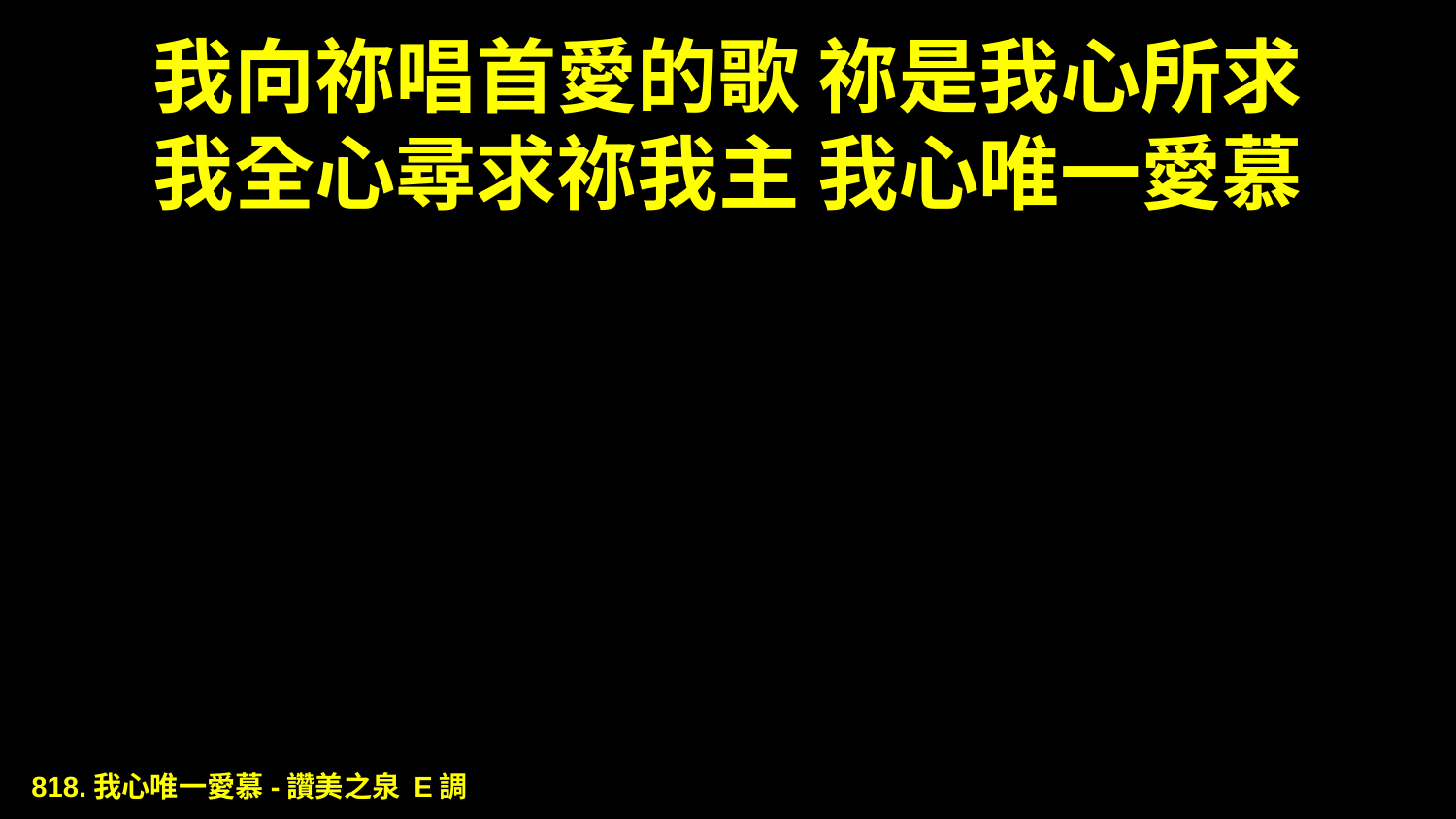

# 我向祢唱首愛的歌 祢是我心所求 我全心尋求祢我主 我心唯一愛慕
818.我心唯一愛慕-讚美之泉 E調